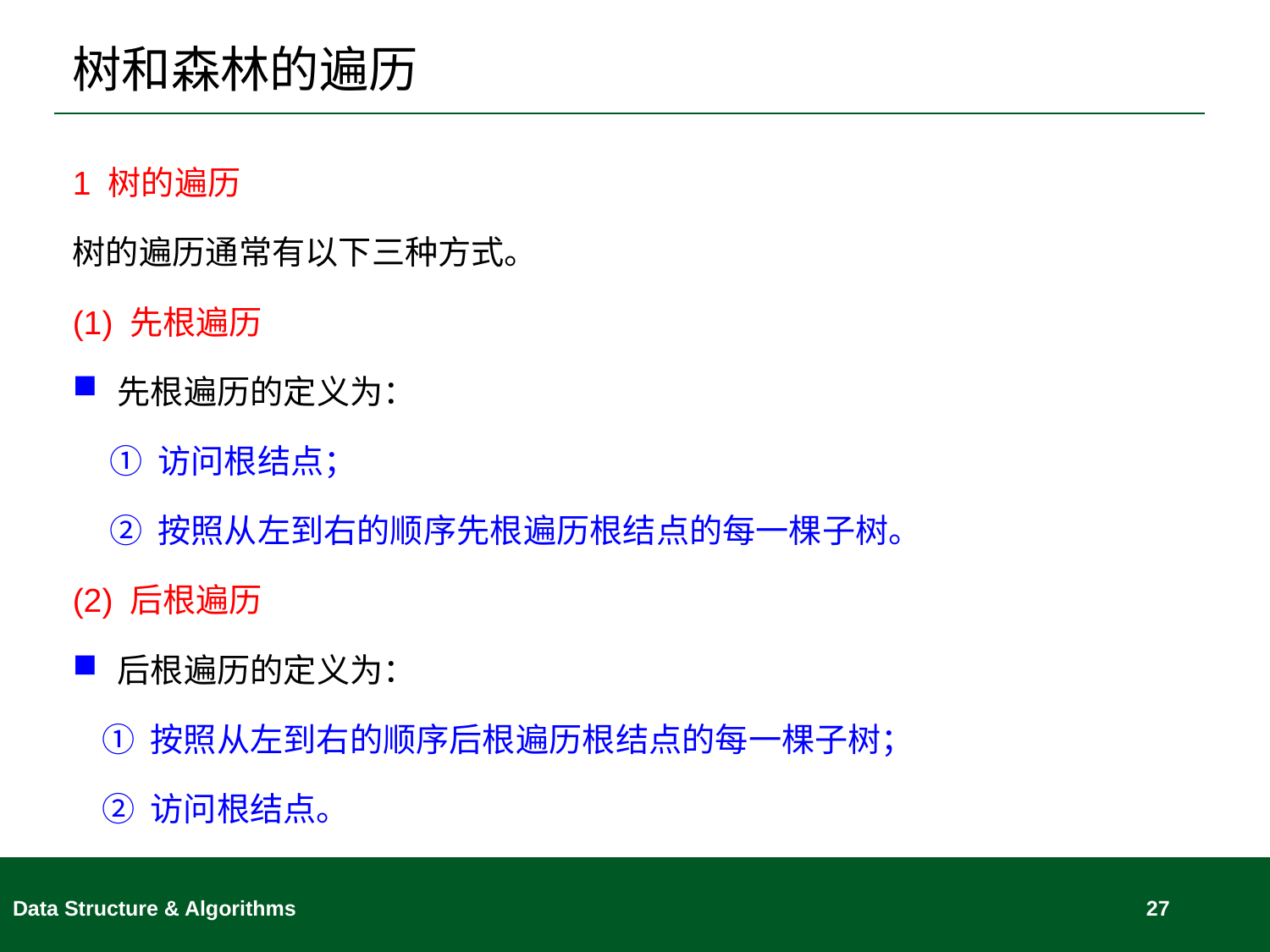

# 树和森林的遍历
1 树的遍历
树的遍历通常有以下三种方式。
(1) 先根遍历
先根遍历的定义为：
     ① 访问根结点；
     ② 按照从左到右的顺序先根遍历根结点的每一棵子树。
(2) 后根遍历
后根遍历的定义为：
    ① 按照从左到右的顺序后根遍历根结点的每一棵子树；
    ② 访问根结点。

Data Structure & Algorithms
27